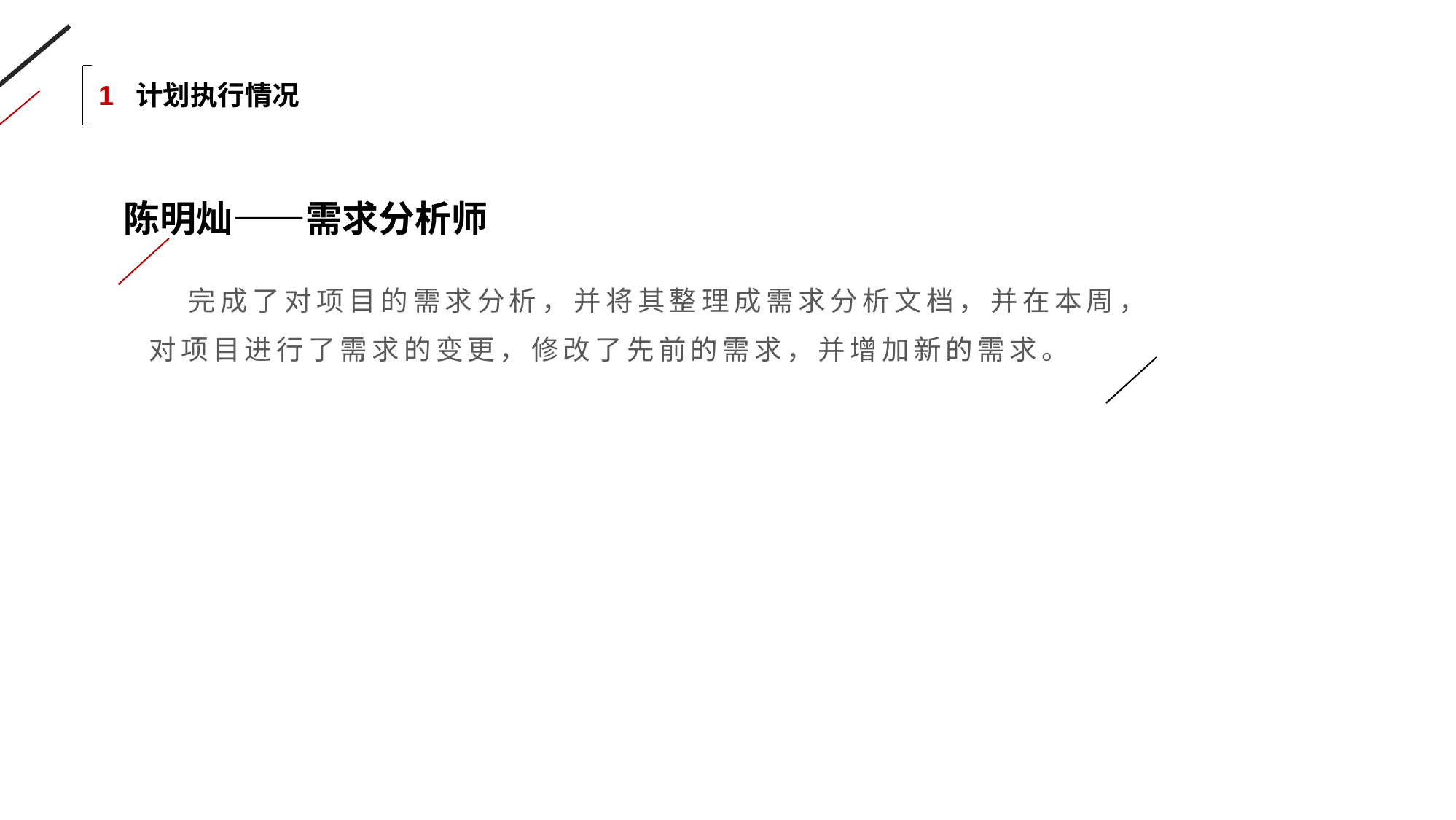

1  计划执行情况

陈明灿——需求分析师

   完成了对项目的需求分析，并将其整理成需求分析文档，并在本周，对项目进行了需求的变更，修改了先前的需求，并增加新的需求。